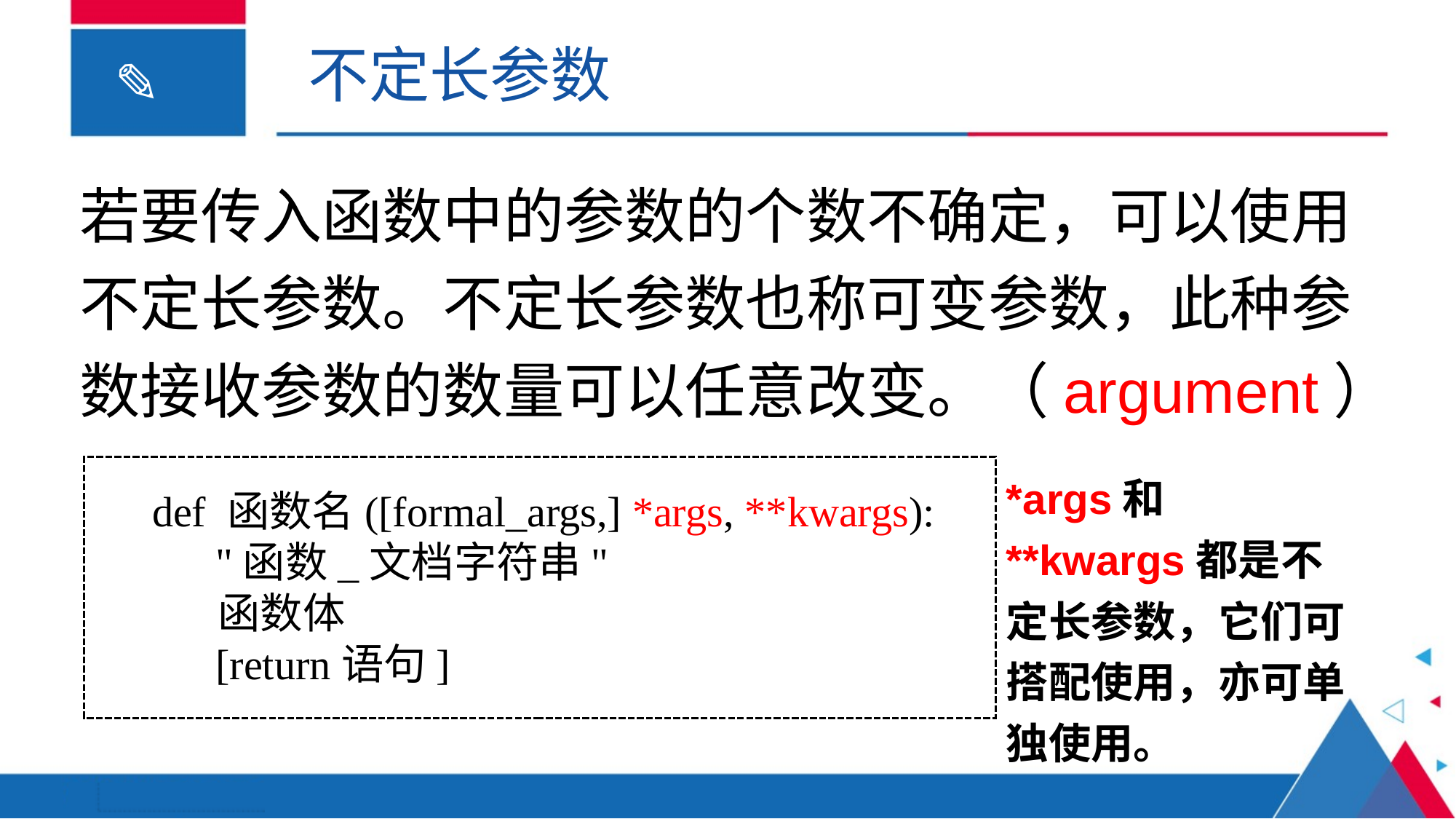

不定长参数
若要传入函数中的参数的个数不确定，可以使用不定长参数。不定长参数也称可变参数，此种参数接收参数的数量可以任意改变。（argument）

*args和**kwargs都是不定长参数，它们可搭配使用，亦可单独使用。
 def 函数名([formal_args,] *args, **kwargs):
       "函数_文档字符串"
       函数体
       [return语句]